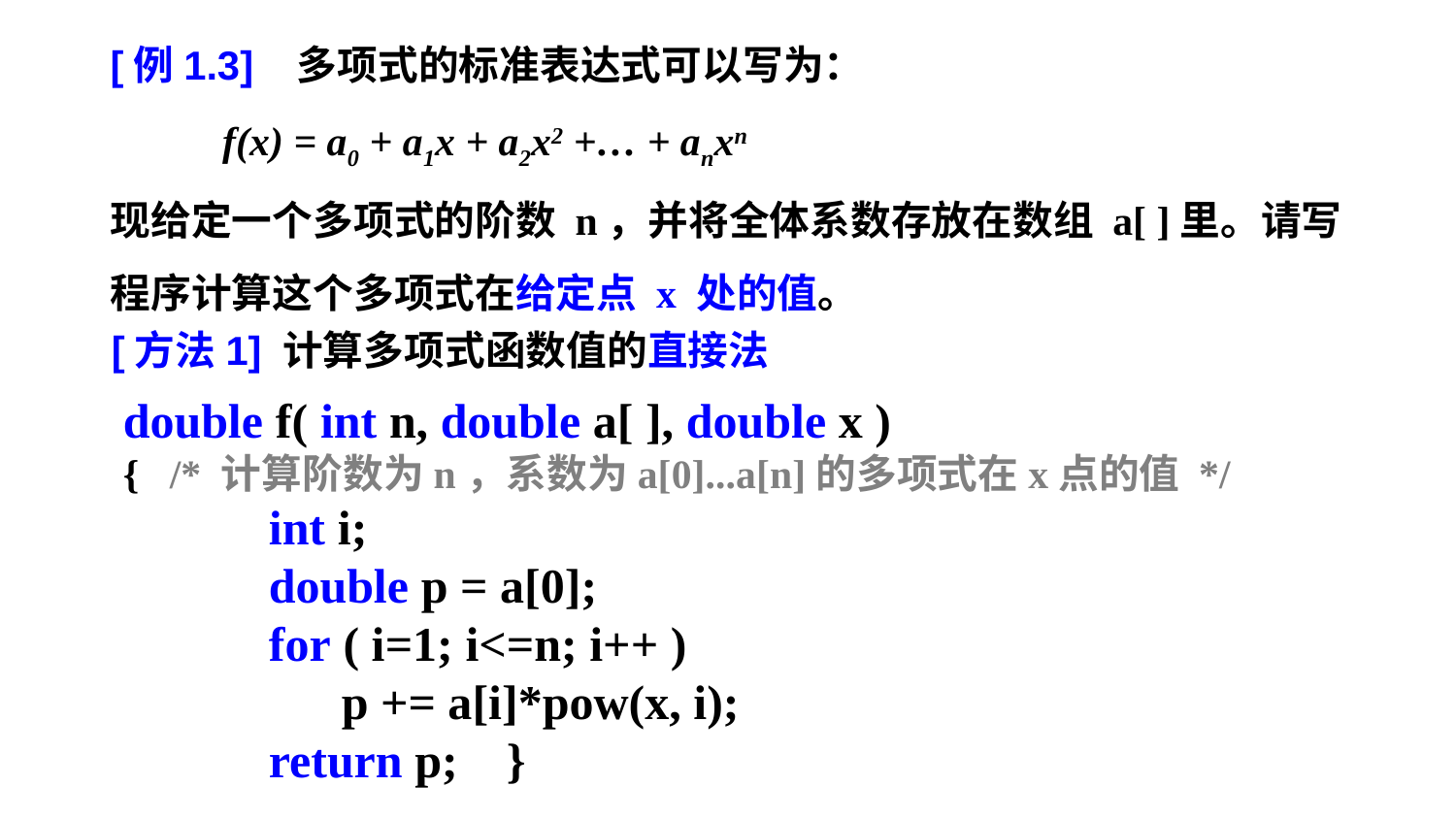

[例1.3]   多项式的标准表达式可以写为：
           f(x) = a0 + a1x + a2x2 +… + anxn
现给定一个多项式的阶数 n，并将全体系数存放在数组 a[ ]里。请写程序计算这个多项式在给定点 x 处的值。
[方法1] 计算多项式函数值的直接法
double f( int n, double a[ ], double x )
{   /* 计算阶数为n，系数为a[0]...a[n]的多项式在x点的值 */
	int i;
	double p = a[0];
	for ( i=1; i<=n; i++ )
	      p += a[i]*pow(x, i);
	return p;    }